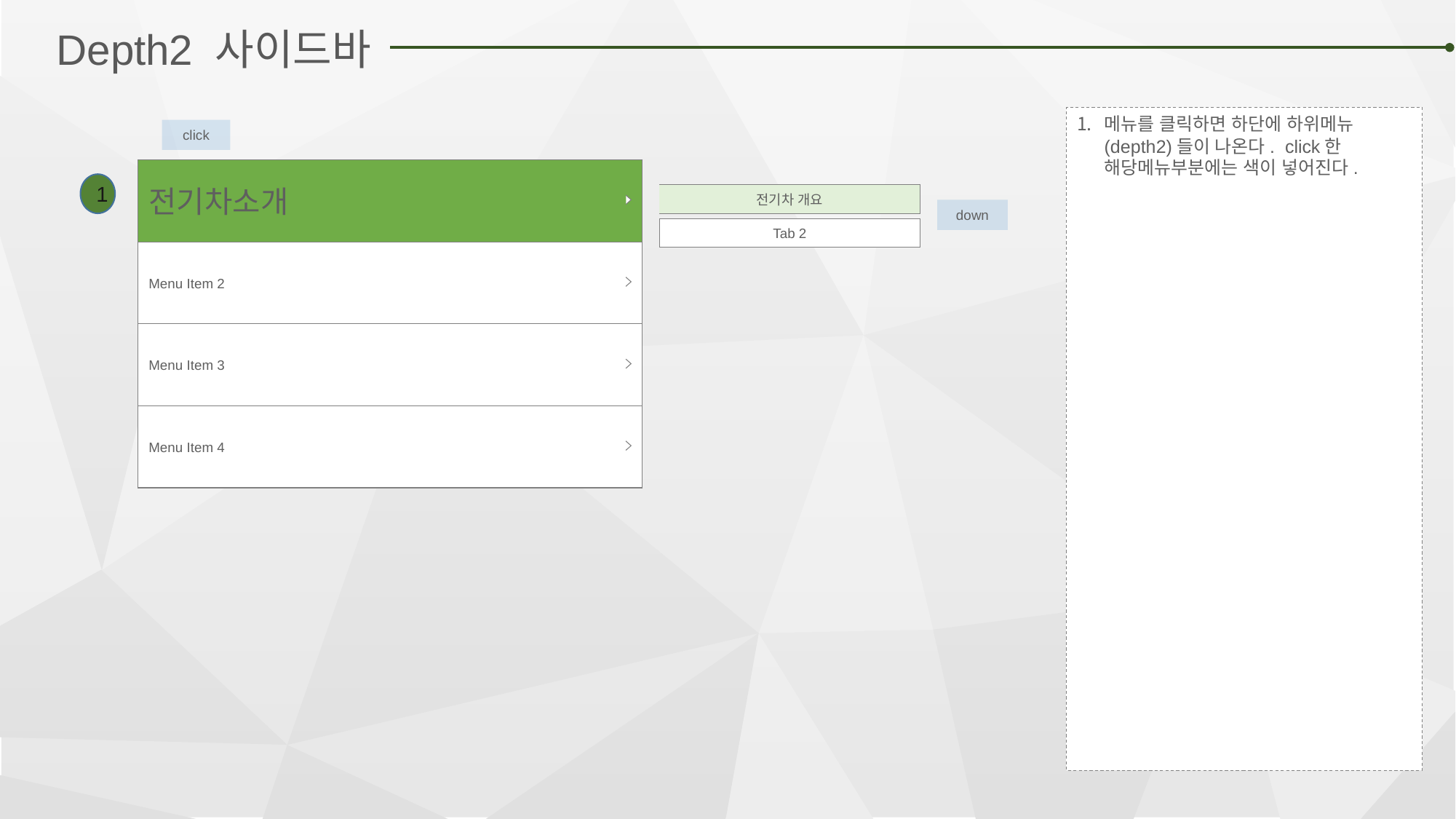

Depth2 사이드바
메뉴를 클릭하면 하단에 하위메뉴(depth2)들이 나온다.  click한 해당메뉴부분에는 색이 넣어진다.
click
전기차소개

Menu Item 2

Menu Item 3

Menu Item 4

1
전기차 개요
Tab 2
down